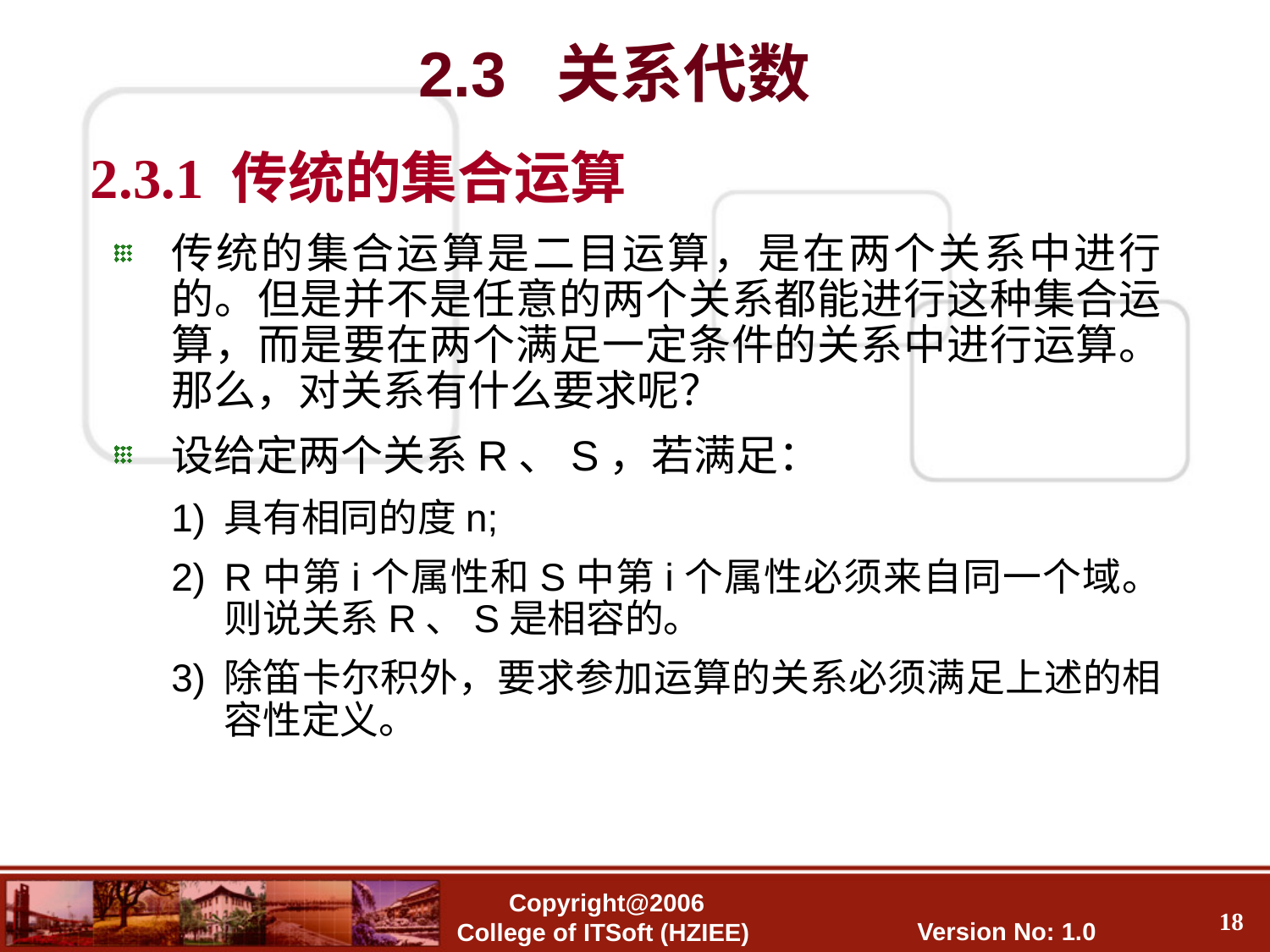

2.3  关系代数
2.3.1 传统的集合运算
传统的集合运算是二目运算，是在两个关系中进行的。但是并不是任意的两个关系都能进行这种集合运算，而是要在两个满足一定条件的关系中进行运算。那么，对关系有什么要求呢？
设给定两个关系R、S，若满足：
具有相同的度n;
R中第i个属性和S中第i个属性必须来自同一个域。则说关系R、S是相容的。
除笛卡尔积外，要求参加运算的关系必须满足上述的相容性定义。